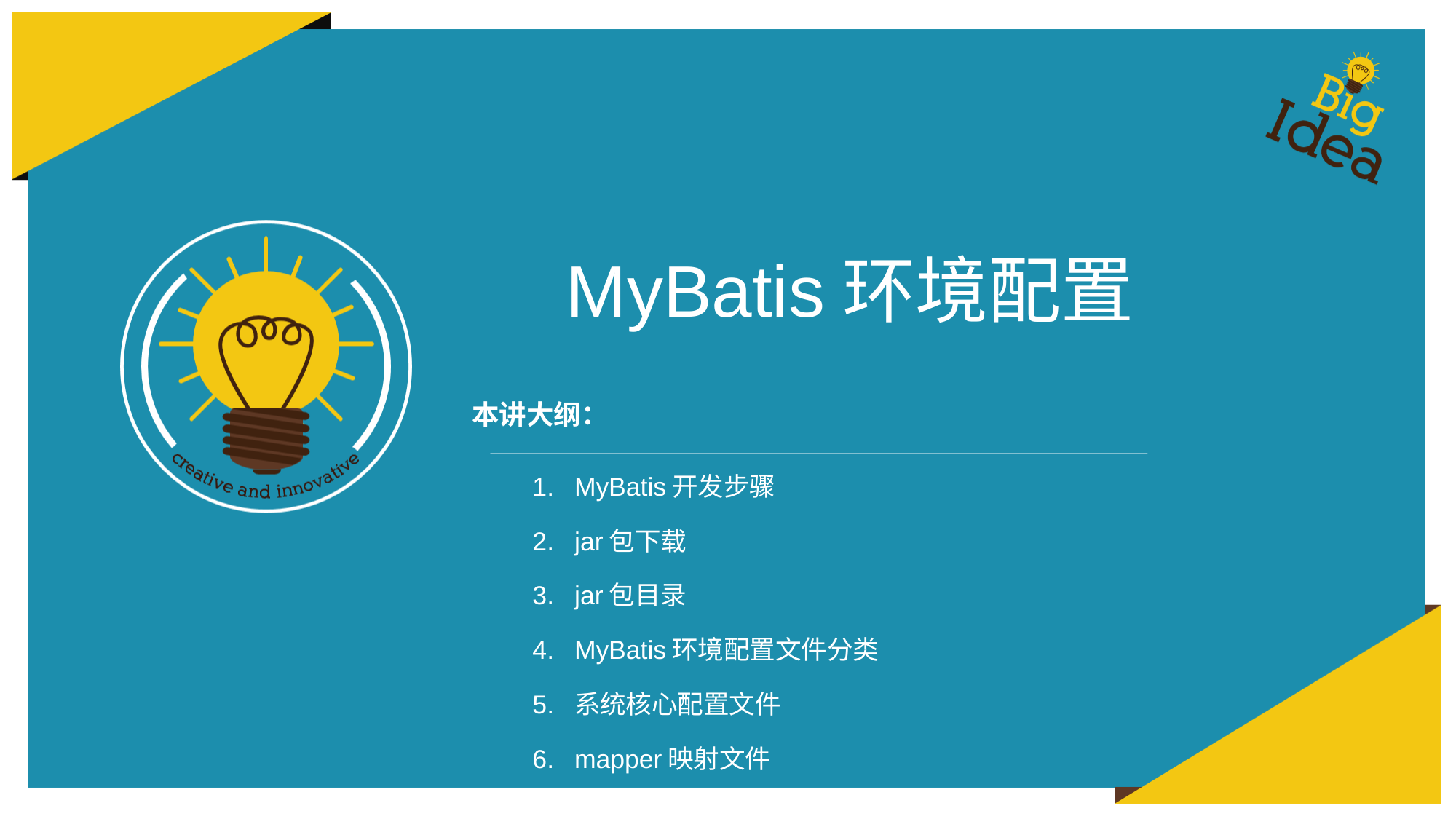

# MyBatis环境配置
本讲大纲：
MyBatis开发步骤
jar包下载
jar包目录
MyBatis环境配置文件分类
系统核心配置文件
mapper映射文件